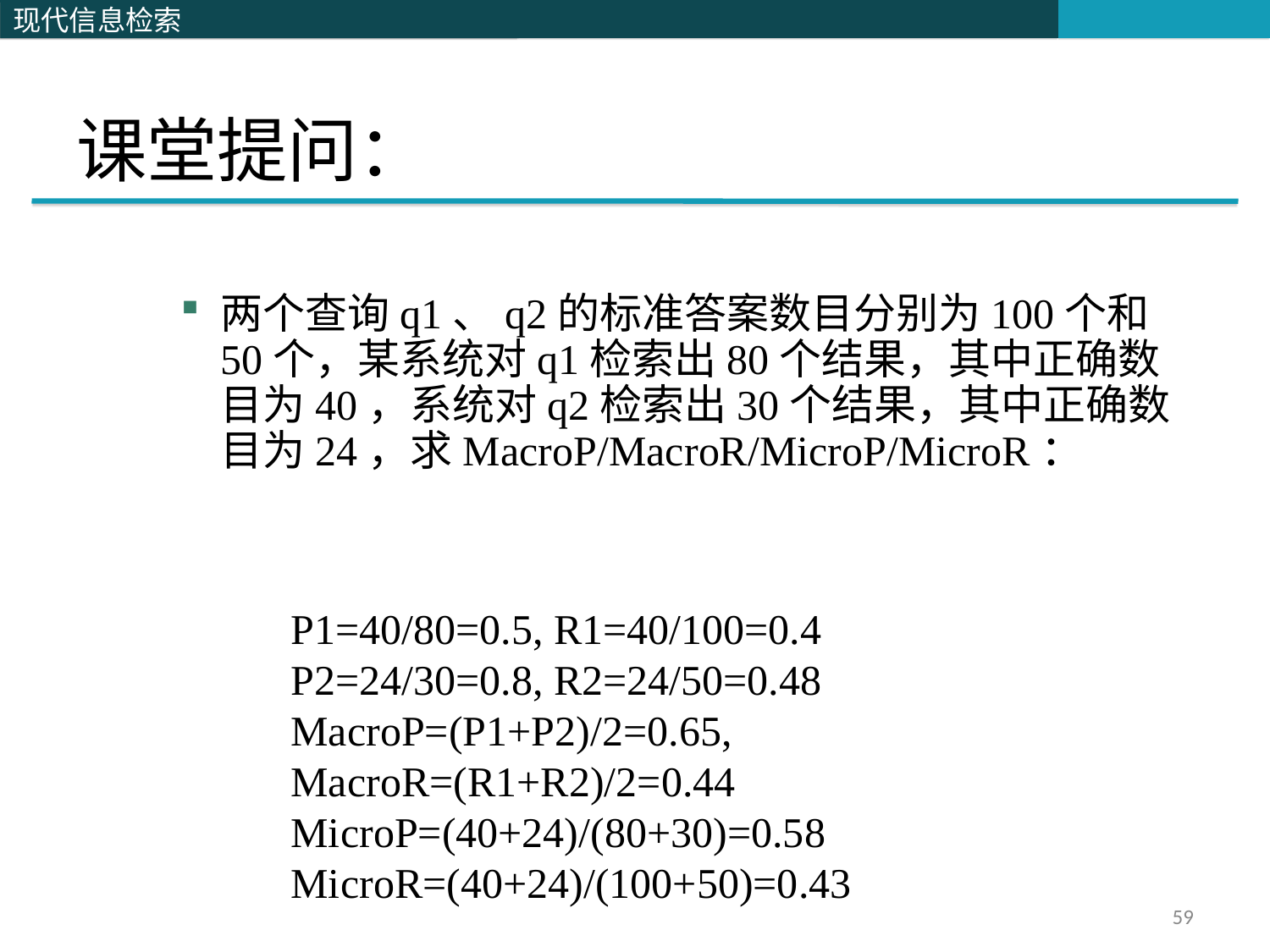

# 课堂提问：
两个查询q1、q2的标准答案数目分别为100个和50个，某系统对q1检索出80个结果，其中正确数目为40，系统对q2检索出30个结果，其中正确数目为24，求MacroP/MacroR/MicroP/MicroR：

P1=40/80=0.5, R1=40/100=0.4
P2=24/30=0.8, R2=24/50=0.48
MacroP=(P1+P2)/2=0.65,
MacroR=(R1+R2)/2=0.44
MicroP=(40+24)/(80+30)=0.58
MicroR=(40+24)/(100+50)=0.43

59